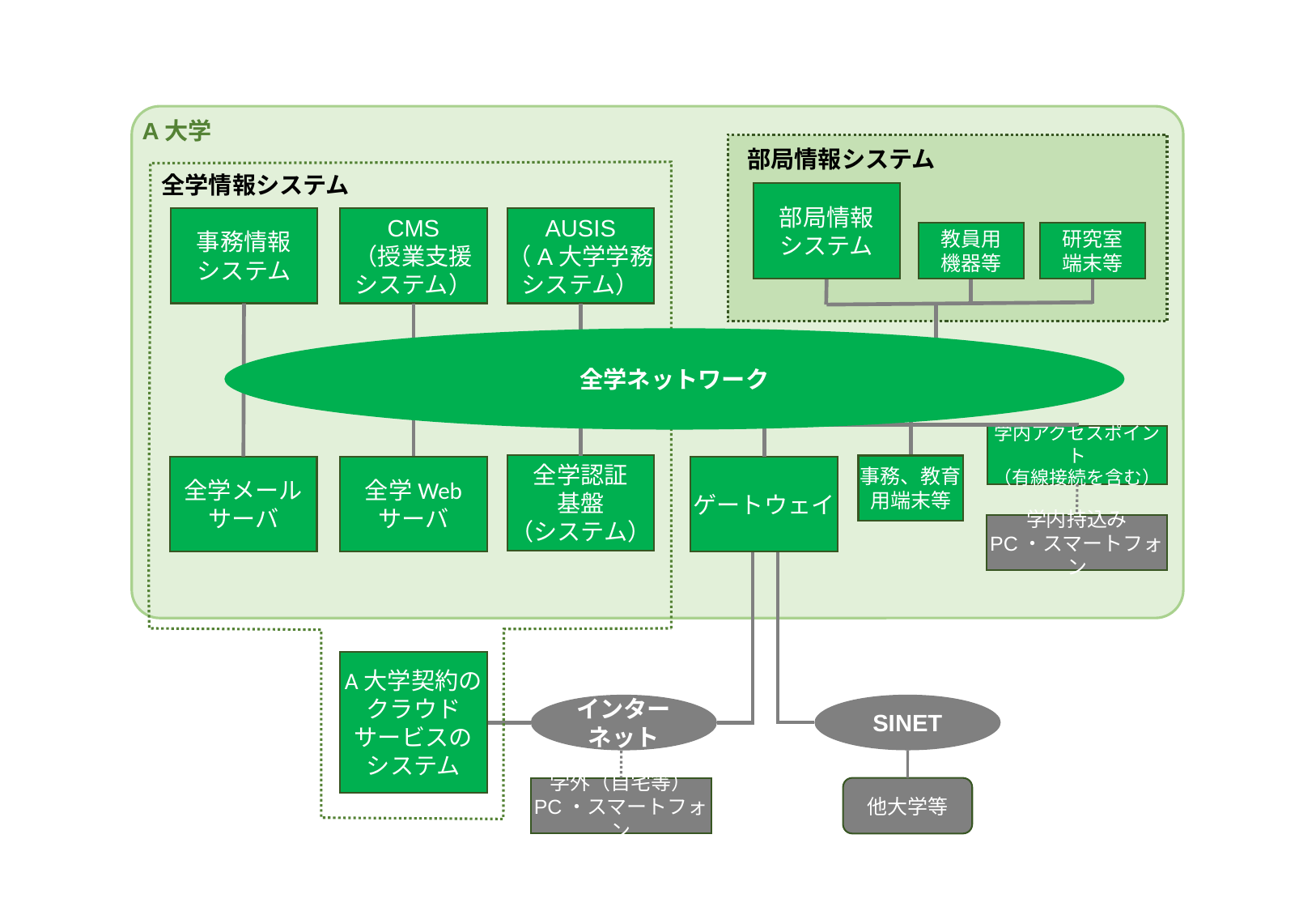

A大学

部局情報システム

全学情報システム
部局情報
システム
事務情報
システム
CMS
（授業支援
システム）
AUSIS
（A大学学務
システム）
教員用
機器等
研究室
端末等
全学ネットワーク
学内アクセスポイント
（有線接続を含む）
全学認証
基盤
（システム）
事務、教育用端末等
全学メール
サーバ
全学Web
サーバ
ゲートウェイ
学内持込み
PC・スマートフォン
A大学契約の
クラウド
サービスの
システム
SINET
インターネット
学外（自宅等）
PC・スマートフォン
他大学等